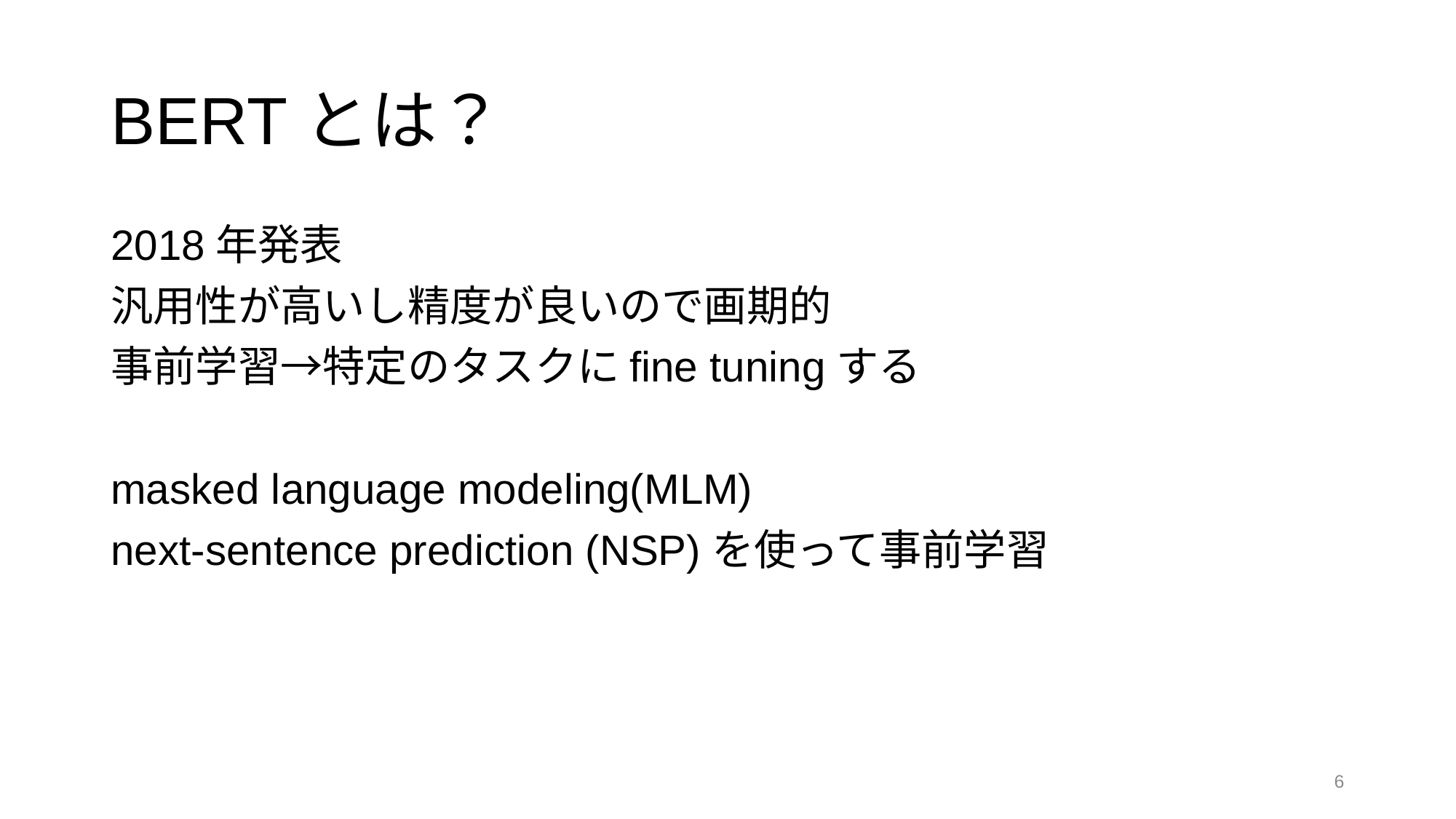

# BERTとは？
2018年発表
汎用性が高いし精度が良いので画期的
事前学習→特定のタスクにfine tuningする

masked language modeling(MLM)
next-sentence prediction (NSP)を使って事前学習

6